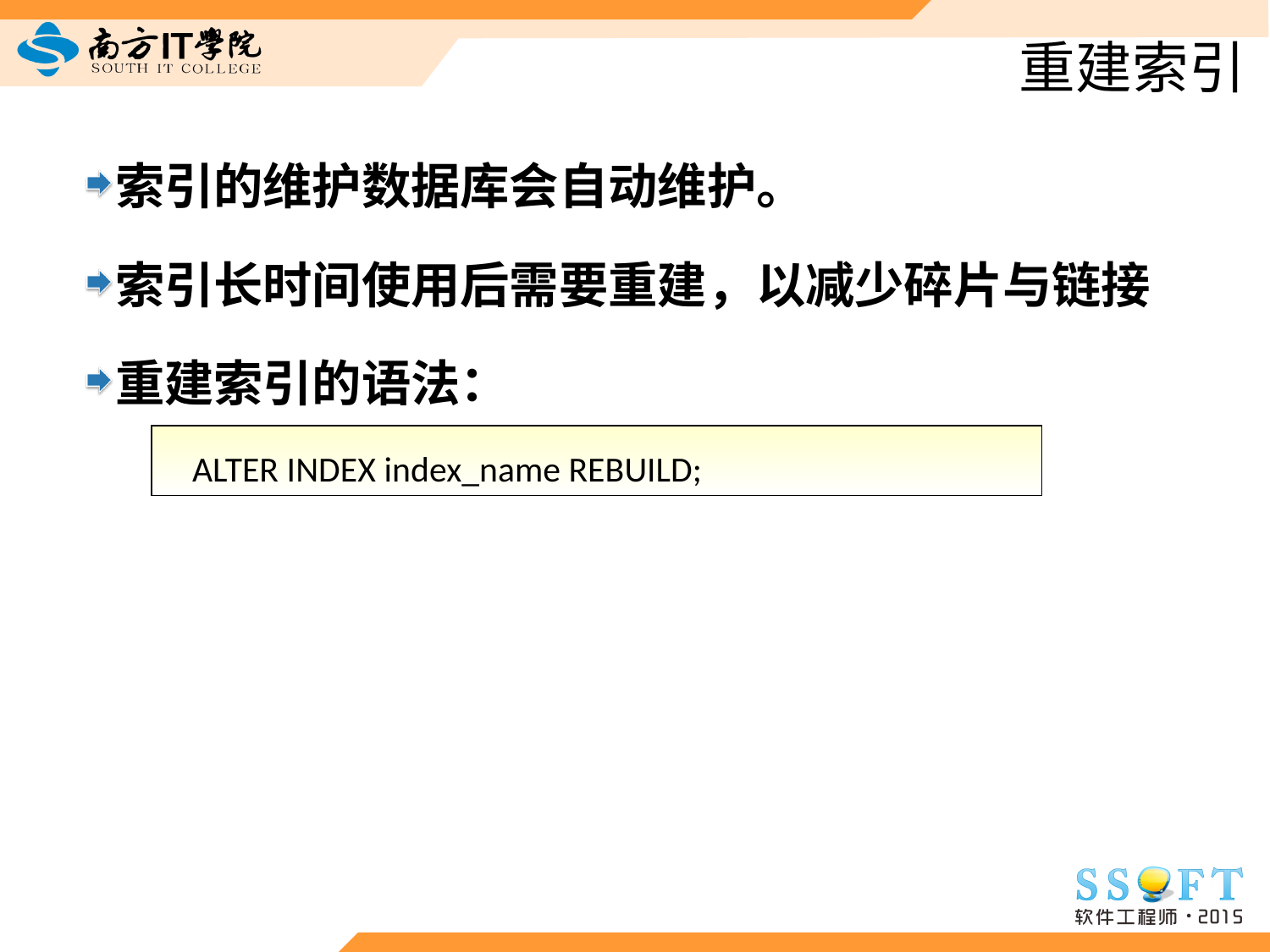

# 重建索引
索引的维护数据库会自动维护。
索引长时间使用后需要重建，以减少碎片与链接
重建索引的语法：

 ALTER INDEX index_name REBUILD;